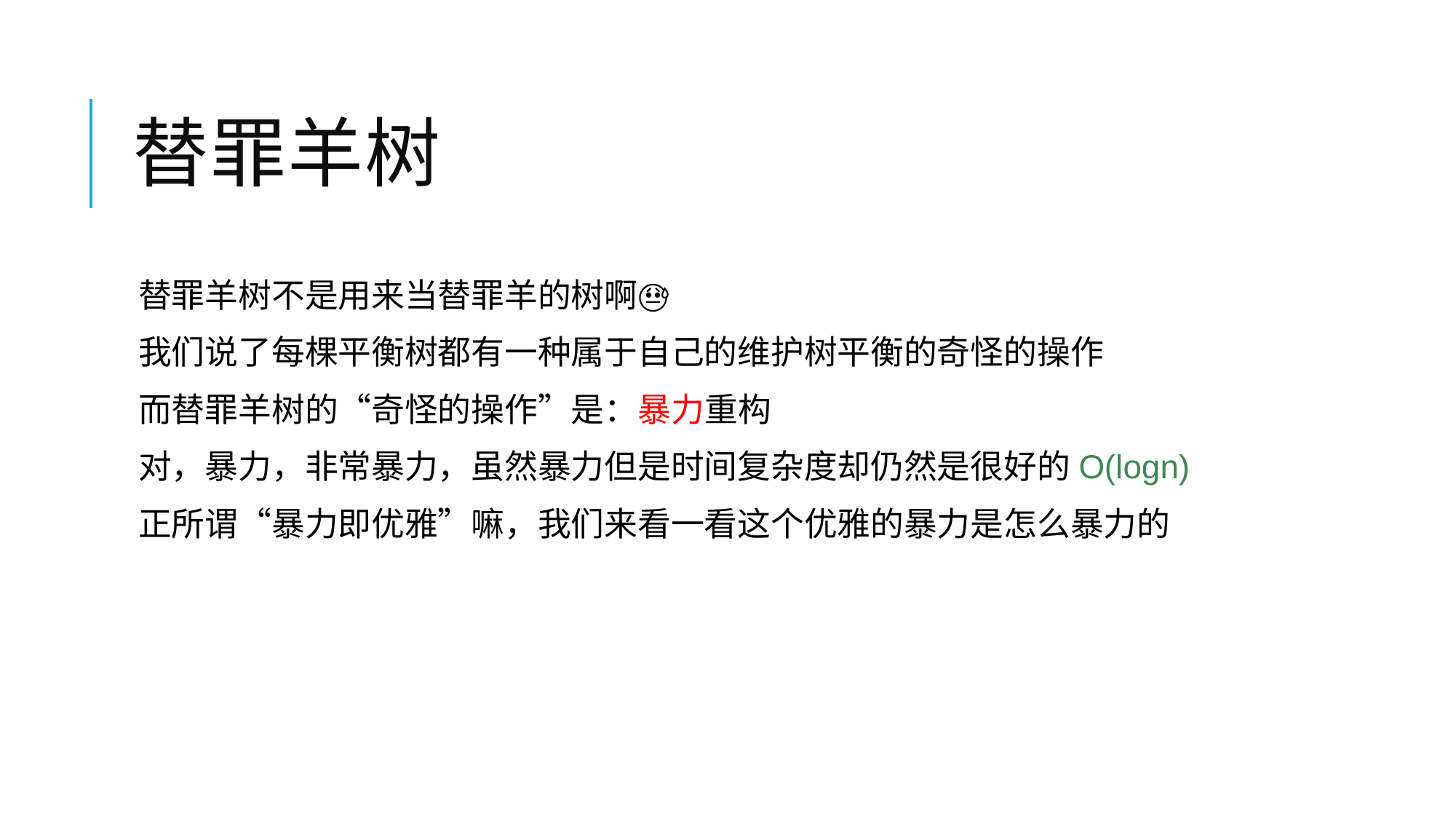

# 替罪羊树
替罪羊树不是用来当替罪羊的树啊😓
我们说了每棵平衡树都有一种属于自己的维护树平衡的奇怪的操作
而替罪羊树的“奇怪的操作”是：暴力重构
对，暴力，非常暴力，虽然暴力但是时间复杂度却仍然是很好的O(logn)
正所谓“暴力即优雅”嘛，我们来看一看这个优雅的暴力是怎么暴力的